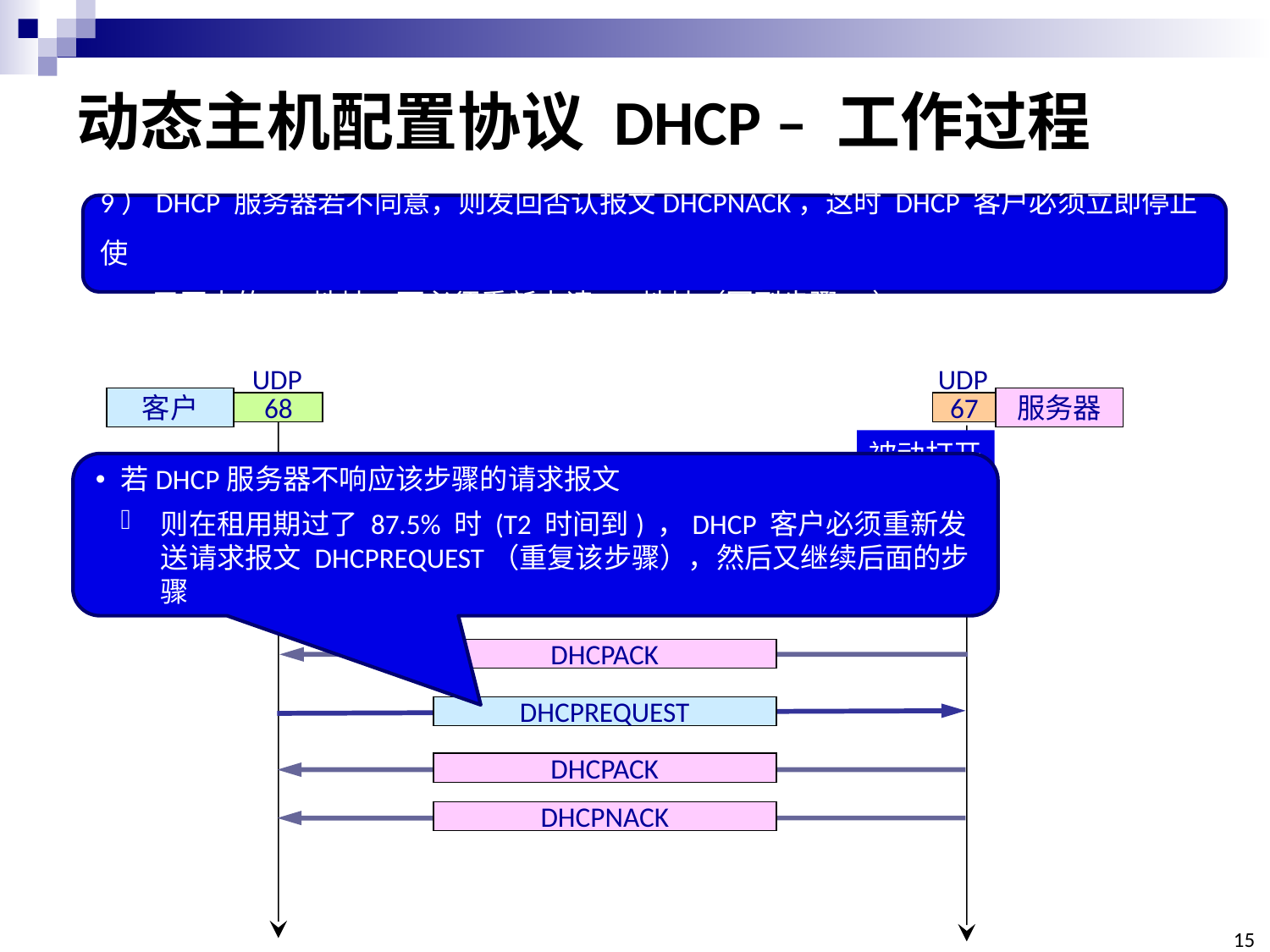

# 动态主机配置协议 DHCP – 工作过程
9）DHCP 服务器若不同意，则发回否认报文DHCPNACK，这时 DHCP 客户必须立即停止使
       用原来的 IP 地址，而必须重新申请 IP 地址（回到步骤 2）
UDP
UDP
客户
服务器
68
67

被动打开
若DHCP服务器不响应该步骤的请求报文
则在租用期过了 87.5% 时 (T2 时间到) ，DHCP 客户必须重新发送请求报文 DHCPREQUEST（重复该步骤），然后又继续后面的步骤
DHCPDISCOVER

DHCPOFFER

DHCPREQUEST

DHCPACK

DHCPREQUEST

DHCPACK

DHCPNACK

15